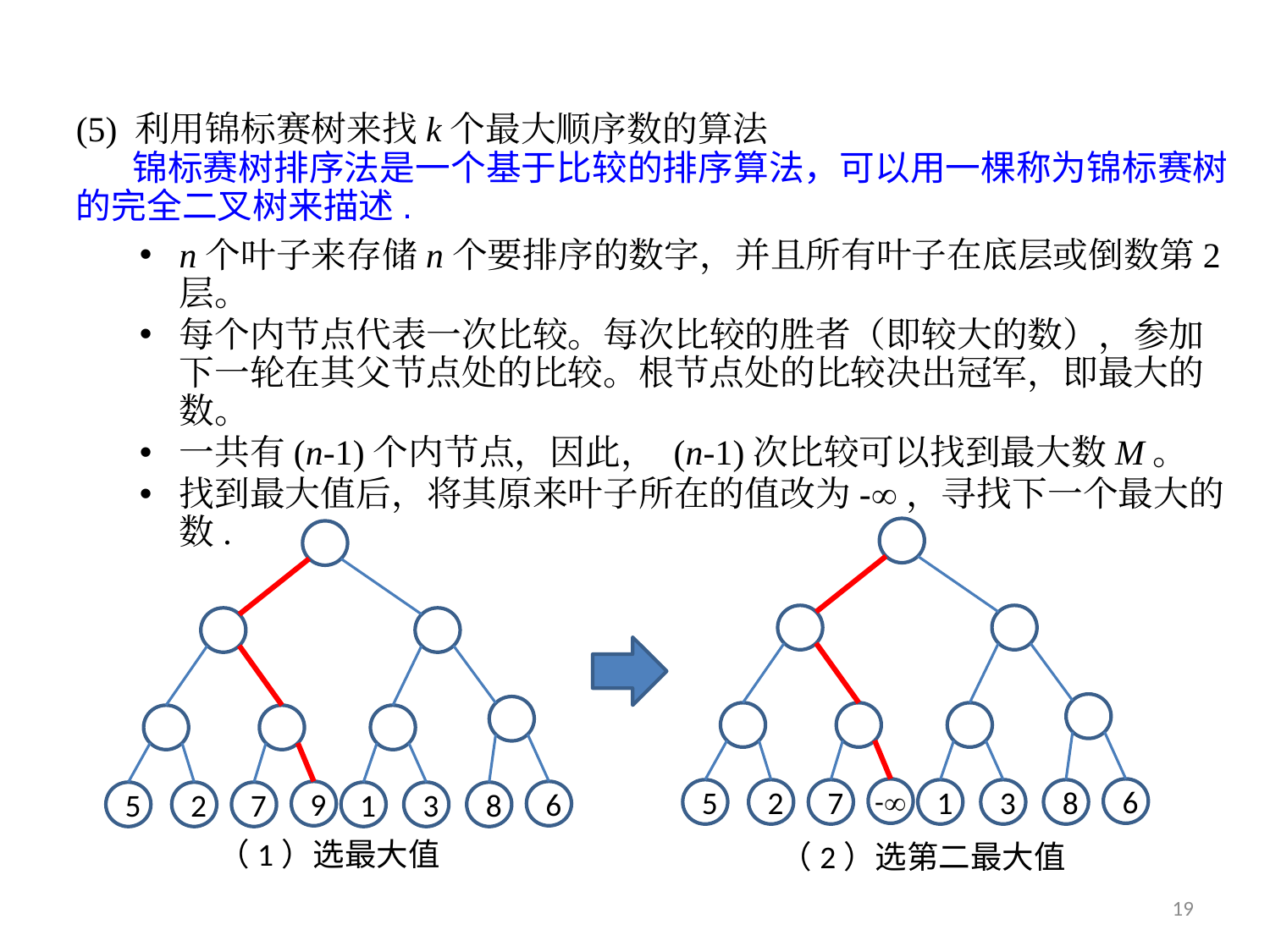

(5) 利用锦标赛树来找k个最大顺序数的算法
锦标赛树排序法是一个基于比较的排序算法，可以用一棵称为锦标赛树的完全二叉树来描述.
n个叶子来存储n个要排序的数字，并且所有叶子在底层或倒数第2层。
每个内节点代表一次比较。每次比较的胜者（即较大的数），参加下一轮在其父节点处的比较。根节点处的比较决出冠军，即最大的数。
一共有(n-1)个内节点，因此， (n-1)次比较可以找到最大数M。
找到最大值后，将其原来叶子所在的值改为-∞，寻找下一个最大的数.

-∞
6
5
7
1
3
8
2

9
6
5
7
1
3
8
2

（1）选最大值
（2）选第二最大值
19